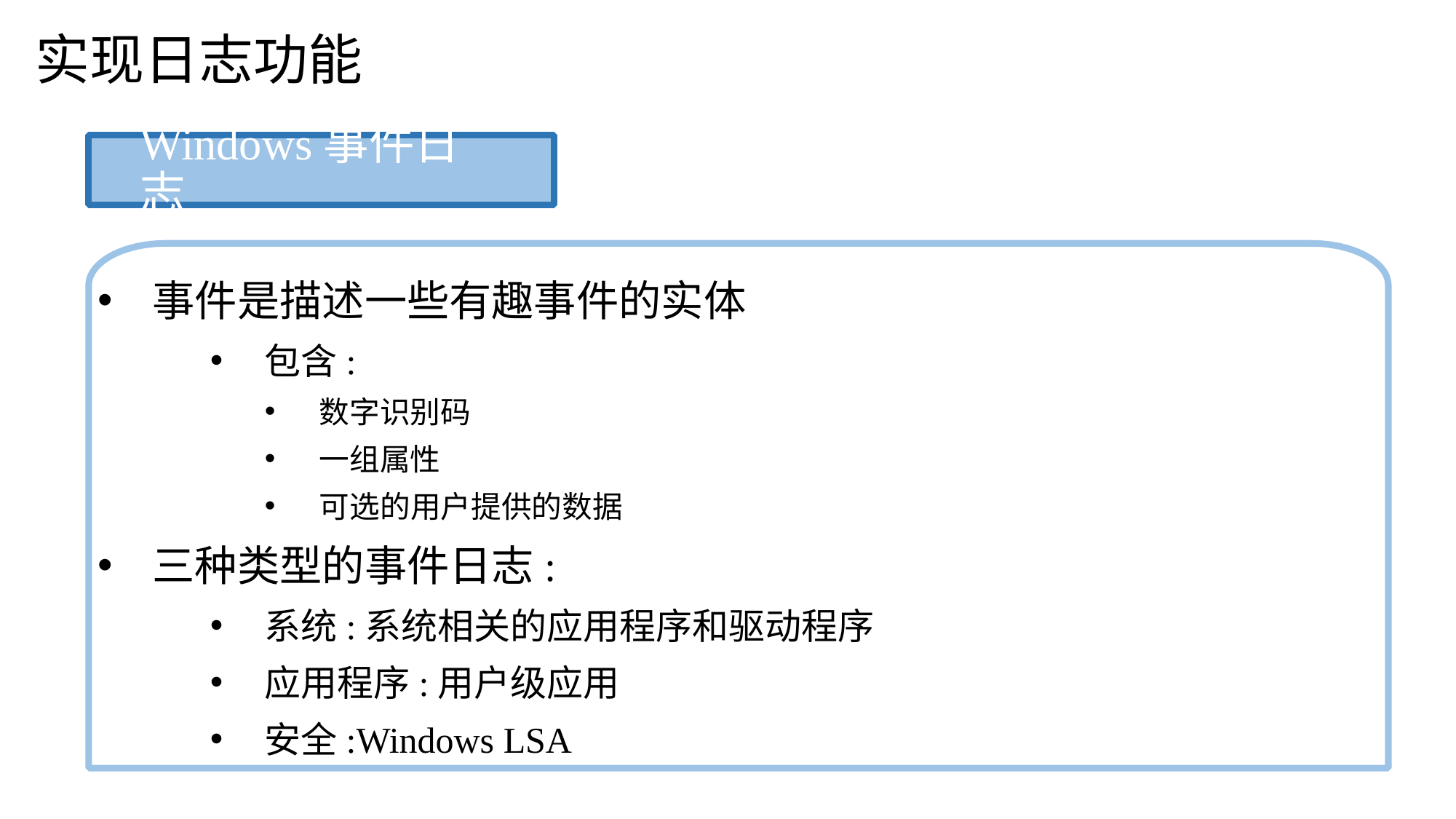

实现日志功能

Windows事件日志
事件是描述一些有趣事件的实体
包含:
数字识别码
一组属性
可选的用户提供的数据
三种类型的事件日志:
系统:系统相关的应用程序和驱动程序
应用程序:用户级应用
安全:Windows LSA